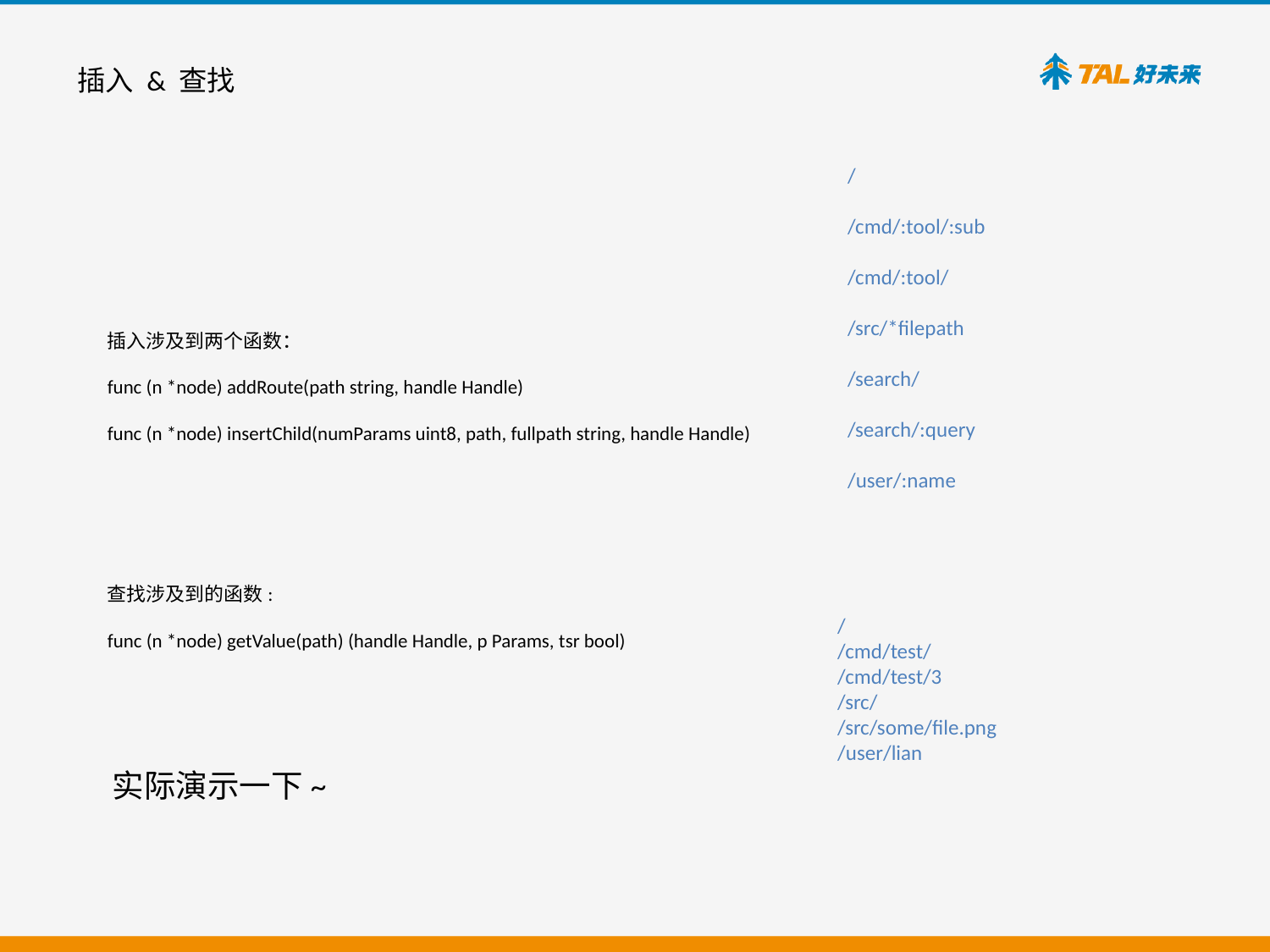

插入 & 查找
/

/cmd/:tool/:sub

/cmd/:tool/

/src/*filepath

/search/

/search/:query

/user/:name
插入涉及到两个函数：

func (n *node) addRoute(path string, handle Handle)

func (n *node) insertChild(numParams uint8, path, fullpath string, handle Handle)

查找涉及到的函数:
func (n *node) getValue(path) (handle Handle, p Params, tsr bool)
/
/cmd/test/
/cmd/test/3
/src/
/src/some/file.png
/user/lian
实际演示一下~